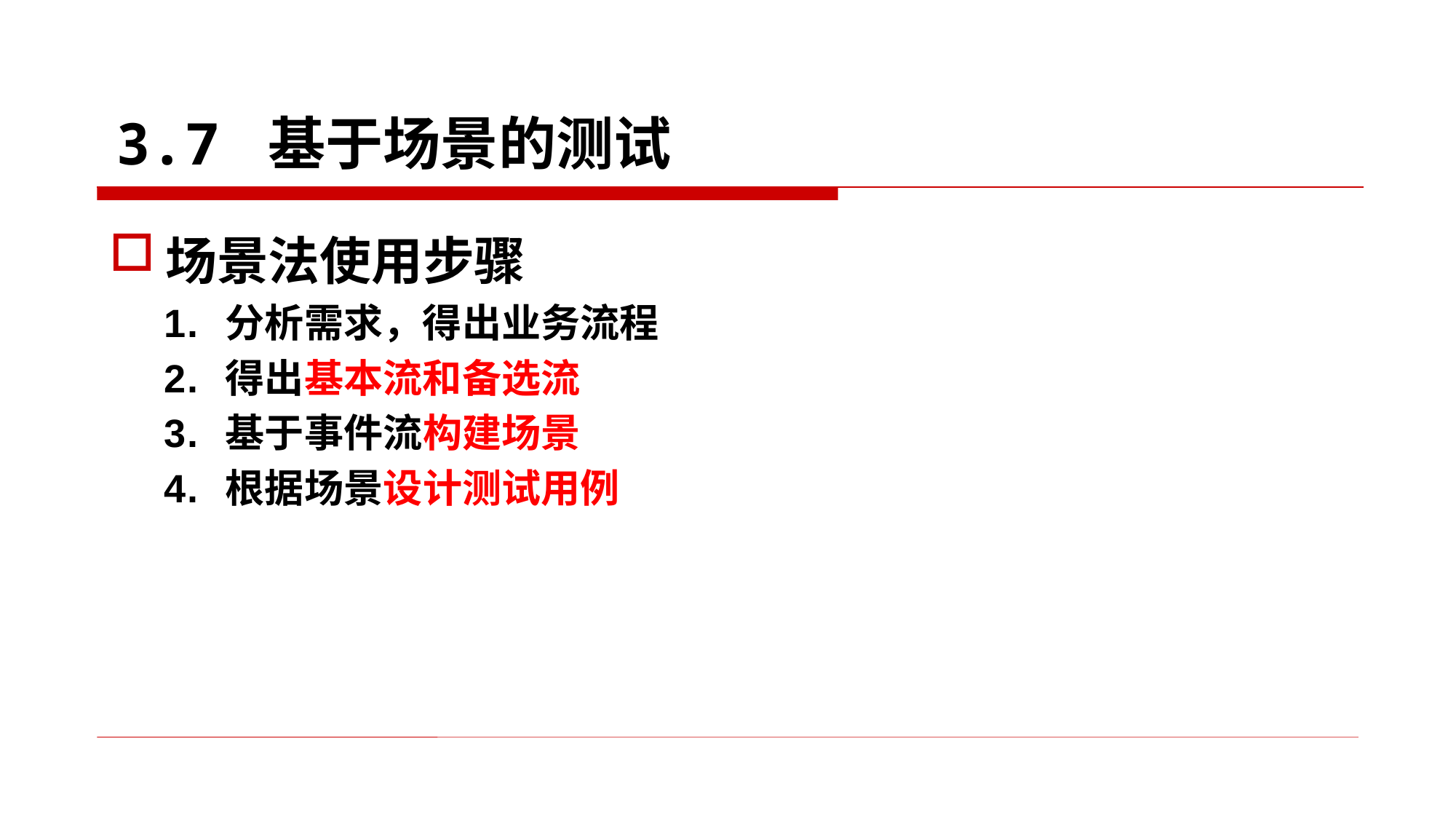

3.7 基于场景的测试
场景法使用步骤
分析需求，得出业务流程
得出基本流和备选流
基于事件流构建场景
根据场景设计测试用例